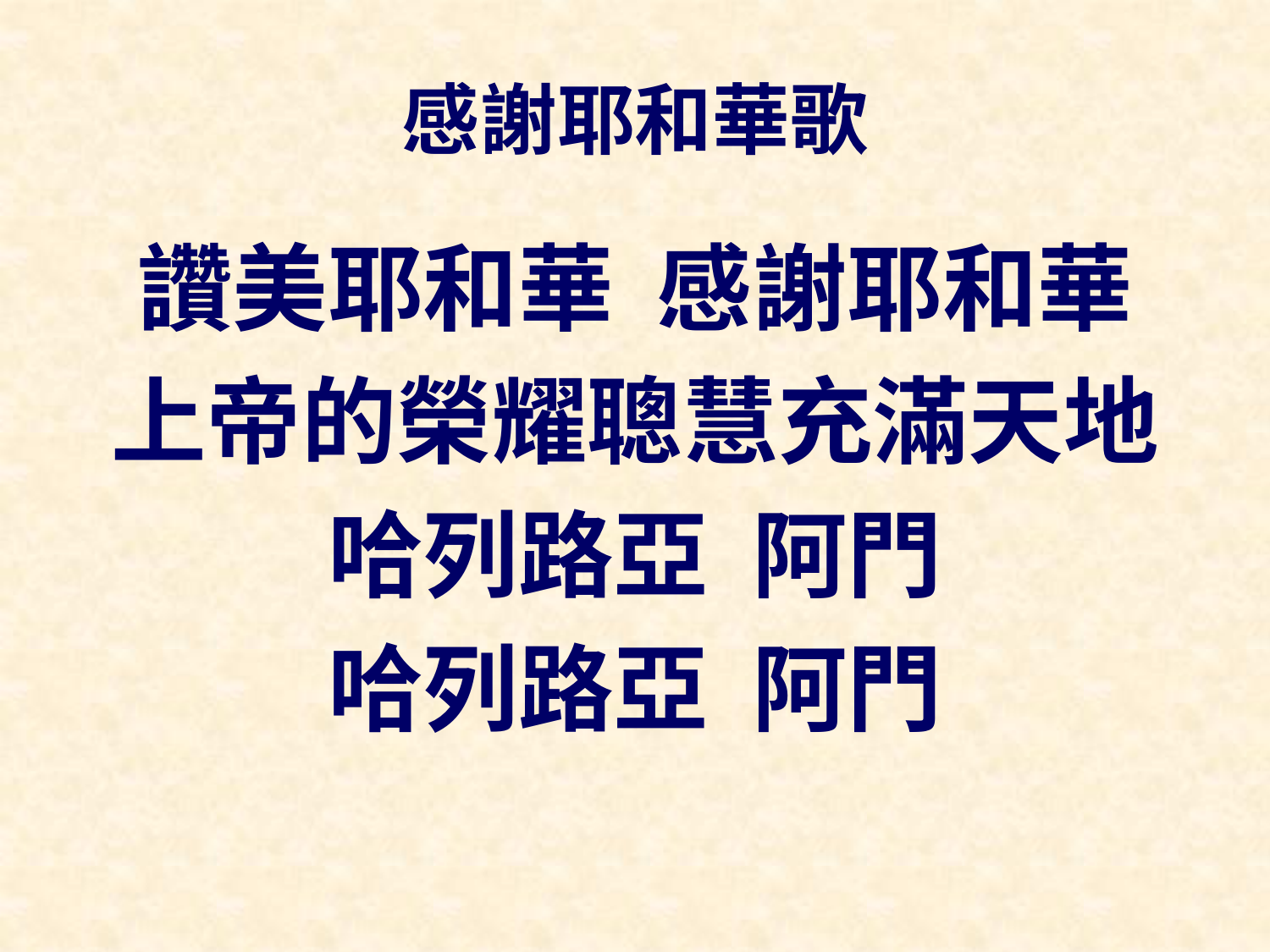

# 感謝耶和華歌
讚美耶和華  感謝耶和華
上帝的榮耀聰慧充滿天地
哈列路亞  阿門
哈列路亞  阿門